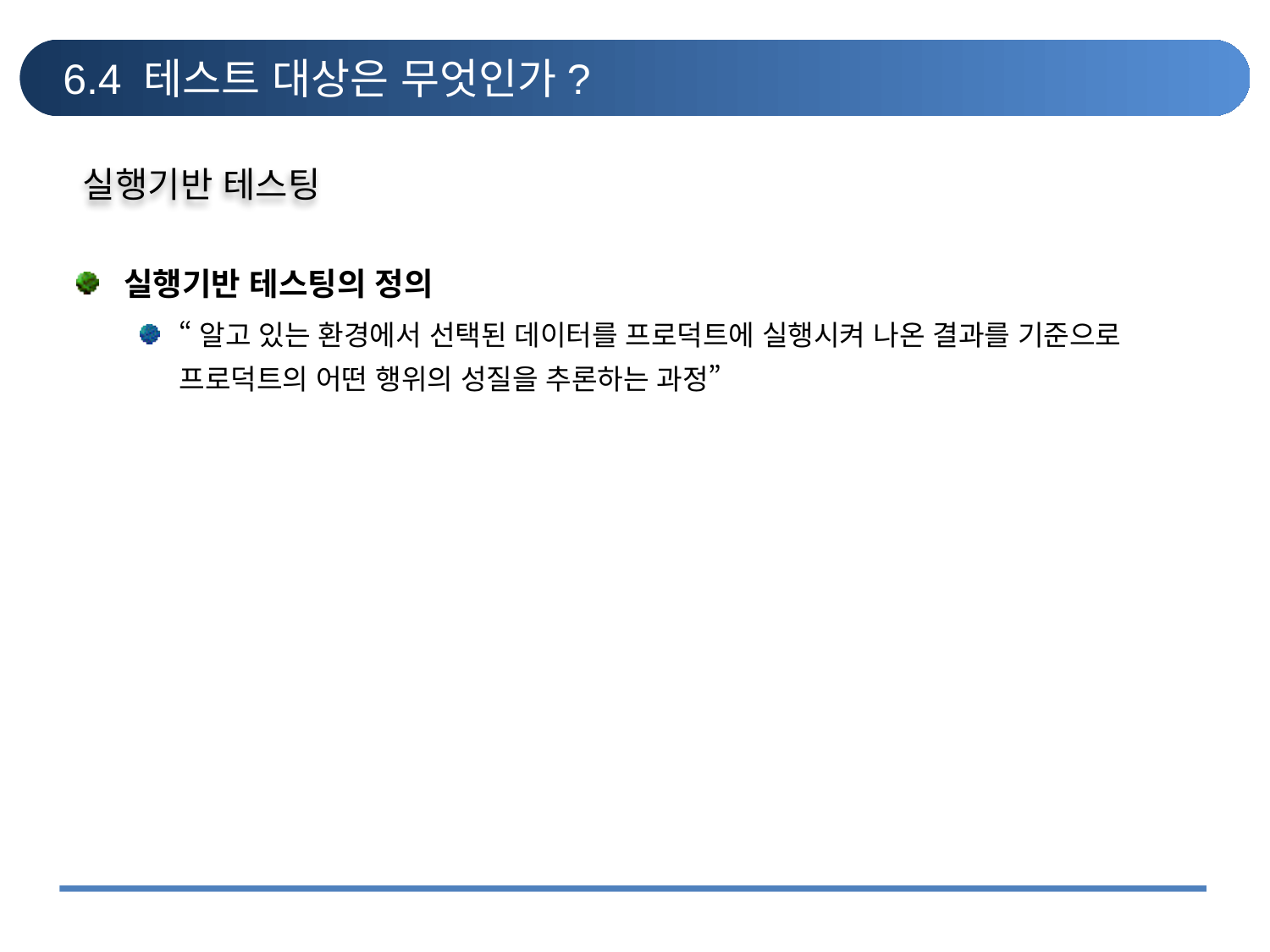

# 6.4 테스트 대상은 무엇인가?
실행기반 테스팅
실행기반 테스팅의 정의
“알고 있는 환경에서 선택된 데이터를 프로덕트에 실행시켜 나온 결과를 기준으로 프로덕트의 어떤 행위의 성질을 추론하는 과정”